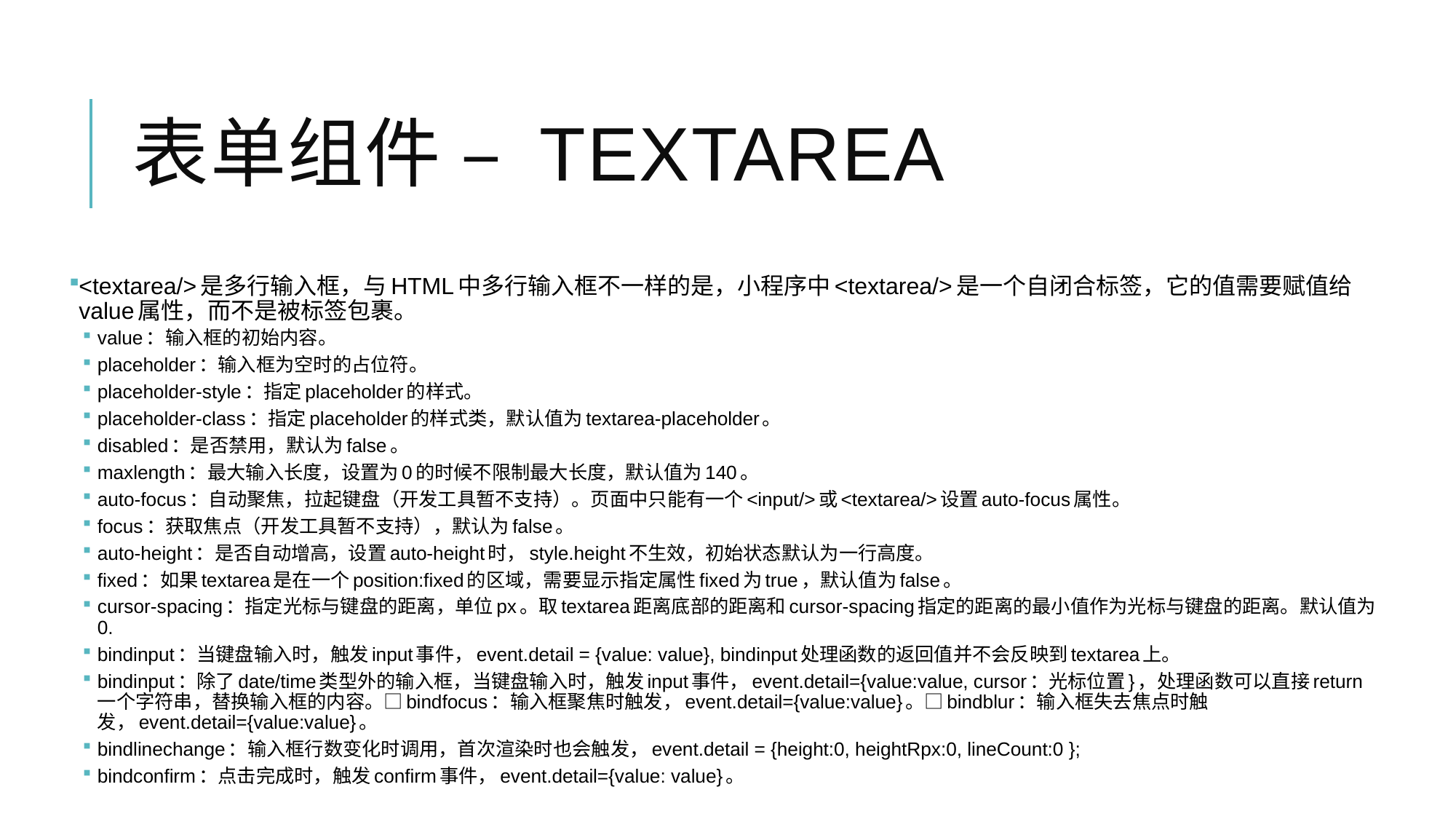

# 表单组件 – textArea
<textarea/>是多行输入框，与HTML中多行输入框不一样的是，小程序中<textarea/>是一个自闭合标签，它的值需要赋值给value属性，而不是被标签包裹。
value：输入框的初始内容。
placeholder：输入框为空时的占位符。
placeholder-style：指定placeholder的样式。
placeholder-class：指定placeholder的样式类，默认值为textarea-placeholder。
disabled：是否禁用，默认为false。
maxlength：最大输入长度，设置为0的时候不限制最大长度，默认值为140。
auto-focus：自动聚焦，拉起键盘（开发工具暂不支持）。页面中只能有一个<input/>或<textarea/>设置auto-focus属性。
focus：获取焦点（开发工具暂不支持），默认为false。
auto-height：是否自动增高，设置auto-height时，style.height不生效，初始状态默认为一行高度。
fixed：如果textarea是在一个position:fixed的区域，需要显示指定属性fixed为true，默认值为false。
cursor-spacing：指定光标与键盘的距离，单位px。取textarea距离底部的距离和cursor-spacing指定的距离的最小值作为光标与键盘的距离。默认值为0.
bindinput：当键盘输入时，触发input事件，event.detail = {value: value}, bindinput处理函数的返回值并不会反映到textarea上。
bindinput：除了date/time类型外的输入框，当键盘输入时，触发input事件，event.detail={value:value, cursor：光标位置}，处理函数可以直接return一个字符串，替换输入框的内容。□bindfocus：输入框聚焦时触发，event.detail={value:value}。□bindblur：输入框失去焦点时触发，event.detail={value:value}。
bindlinechange：输入框行数变化时调用，首次渲染时也会触发，event.detail = {height:0, heightRpx:0, lineCount:0 };
bindconfirm：点击完成时，触发confirm事件，event.detail={value: value}。